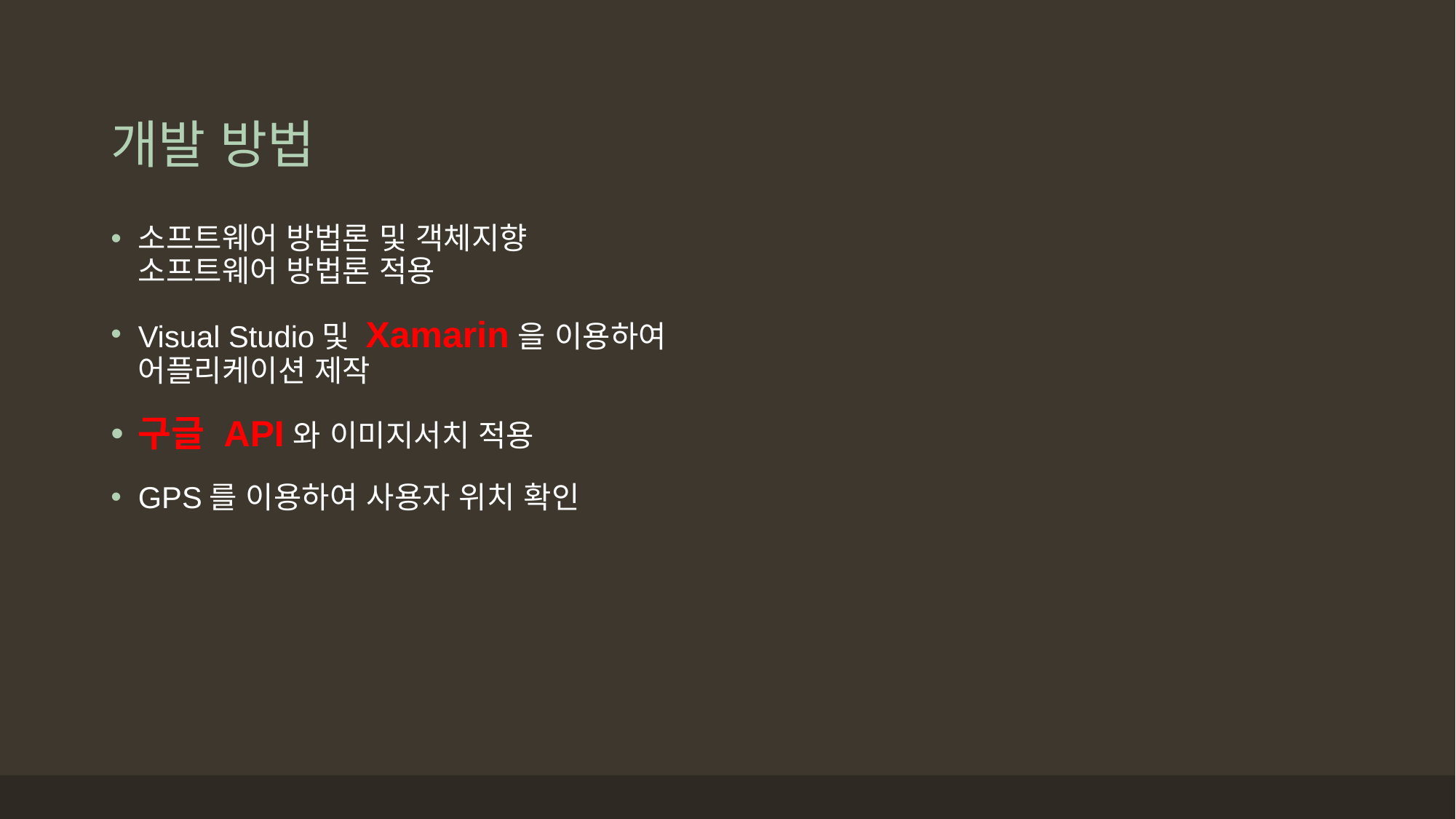

# 개발 방법
소프트웨어 방법론 및 객체지향 소프트웨어 방법론 적용
Visual Studio및 Xamarin을 이용하여 어플리케이션 제작
구글 API와 이미지서치 적용
GPS를 이용하여 사용자 위치 확인